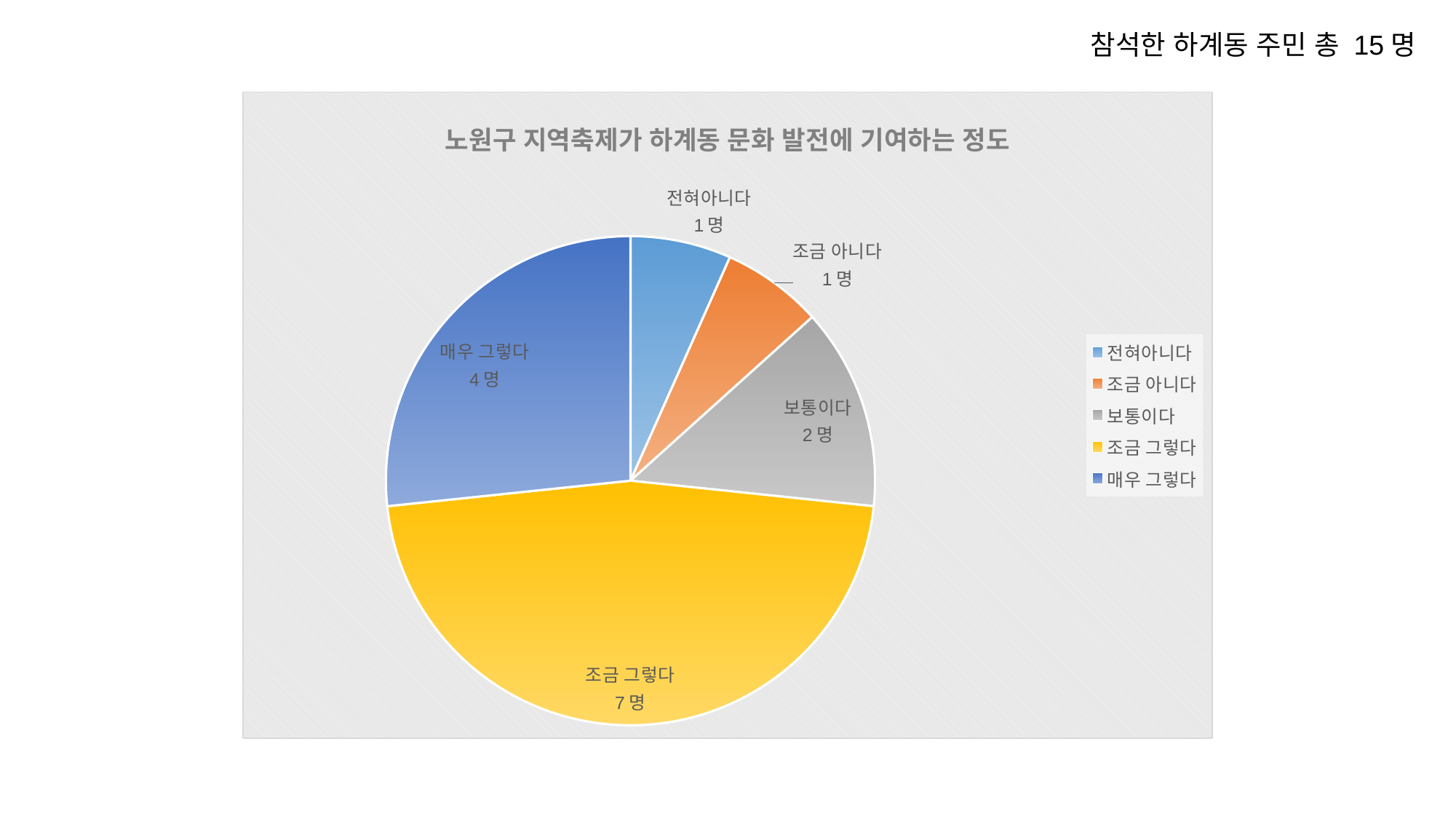

참석한 하계동 주민 총 15명

### Chart: 노원구 지역축제가 하계동 문화 발전에 기여하는 정도

| Category | 열1 |
|---|---|
| 전혀아니다 | 1.0 |
| 조금 아니다 | 1.0 |
| 보통이다 | 2.0 |
| 조금 그렇다 | 7.0 |
| 매우 그렇다 | 4.0 |